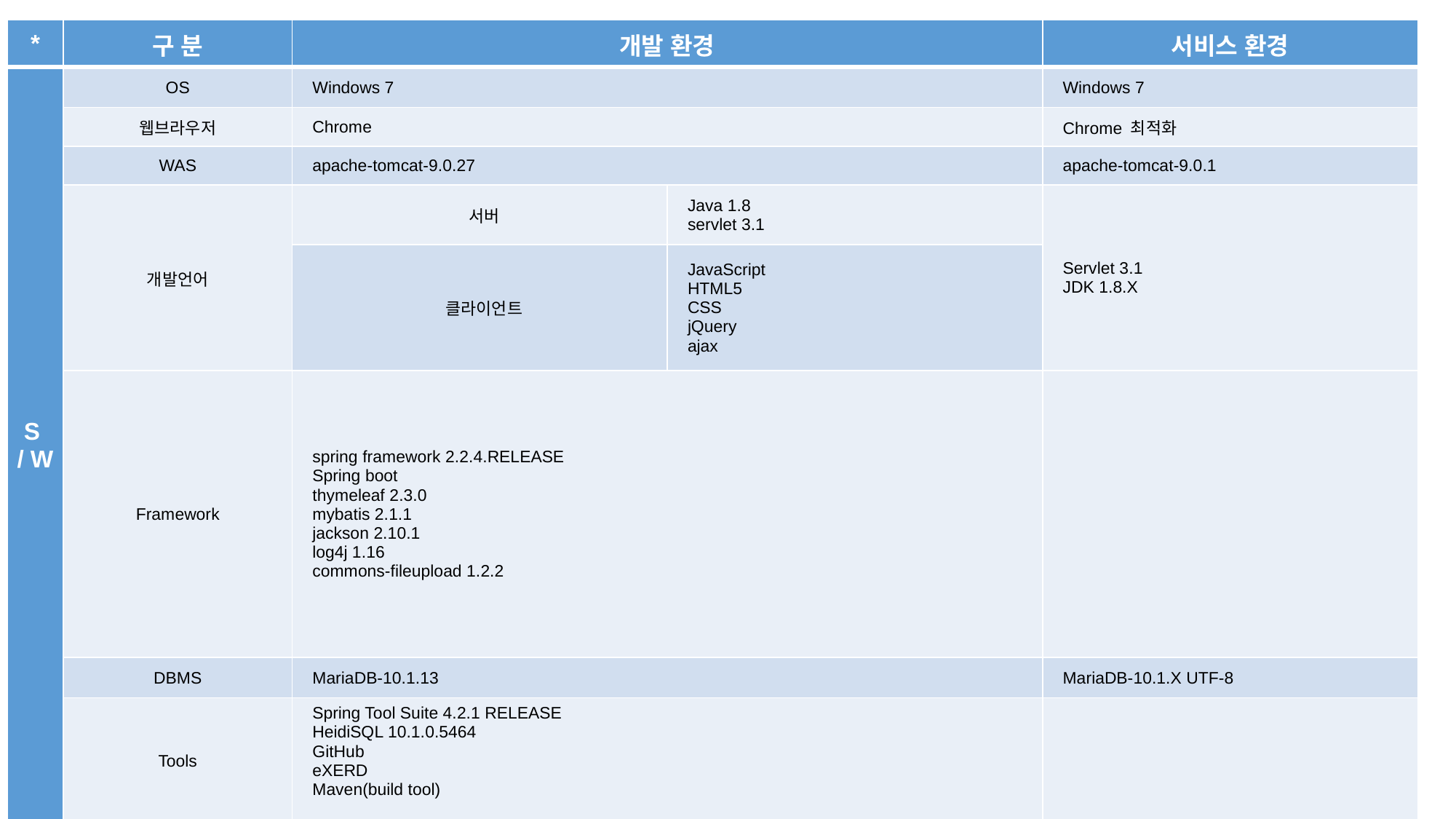

| \* | 구 분 | 개발 환경 |  | 서비스 환경 |
| --- | --- | --- | --- | --- |
| S / W | OS | Windows 7 |  | Windows 7 |
|  | 웹브라우저 | Chrome |  | Chrome 최적화 |
|  | WAS | apache-tomcat-9.0.27 |  | apache-tomcat-9.0.1 |
|  | 개발언어 | 서버 | Java 1.8 servlet 3.1 | Servlet 3.1 JDK 1.8.X |
|  |  | 클라이언트 | JavaScript HTML5 CSS jQuery ajax |  |
|  | Framework | spring framework 2.2.4.RELEASE Spring boot thymeleaf 2.3.0 mybatis 2.1.1 jackson 2.10.1 log4j 1.16 commons-fileupload 1.2.2 |  |  |
|  | DBMS | MariaDB-10.1.13 |  | MariaDB-10.1.X UTF-8 |
|  | Tools | Spring Tool Suite 4.2.1 RELEASE HeidiSQL 10.1.0.5464 GitHub eXERD Maven(build tool) |  |  |